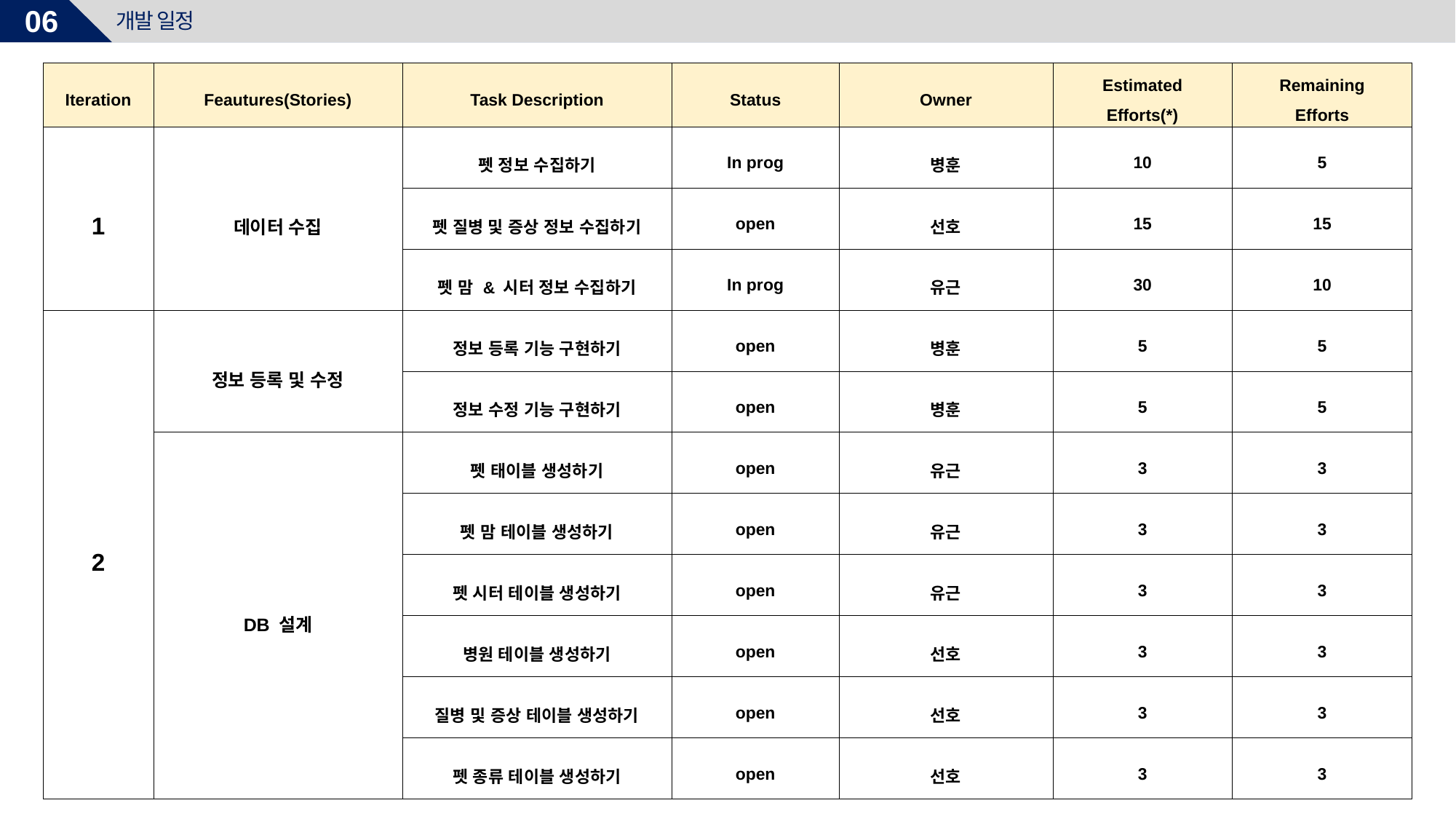

06

개발 일정
| Iteration | Feautures(Stories) | Task Description | Status | Owner | Estimated Efforts(\*) | Remaining Efforts |
| --- | --- | --- | --- | --- | --- | --- |
| 1 | 데이터 수집 | 펫 정보 수집하기 | In prog | 병훈 | 10 | 5 |
|  |  | 펫 질병 및 증상 정보 수집하기 | open | 선호 | 15 | 15 |
|  |  | 펫 맘 & 시터 정보 수집하기 | In prog | 유근 | 30 | 10 |
| 2 | 정보 등록 및 수정 | 정보 등록 기능 구현하기 | open | 병훈 | 5 | 5 |
|  |  | 정보 수정 기능 구현하기 | open | 병훈 | 5 | 5 |
|  | DB 설계 | 펫 태이블 생성하기 | open | 유근 | 3 | 3 |
|  |  | 펫 맘 테이블 생성하기 | open | 유근 | 3 | 3 |
|  |  | 펫 시터 테이블 생성하기 | open | 유근 | 3 | 3 |
|  |  | 병원 테이블 생성하기 | open | 선호 | 3 | 3 |
|  |  | 질병 및 증상 테이블 생성하기 | open | 선호 | 3 | 3 |
|  |  | 펫 종류 테이블 생성하기 | open | 선호 | 3 | 3 |